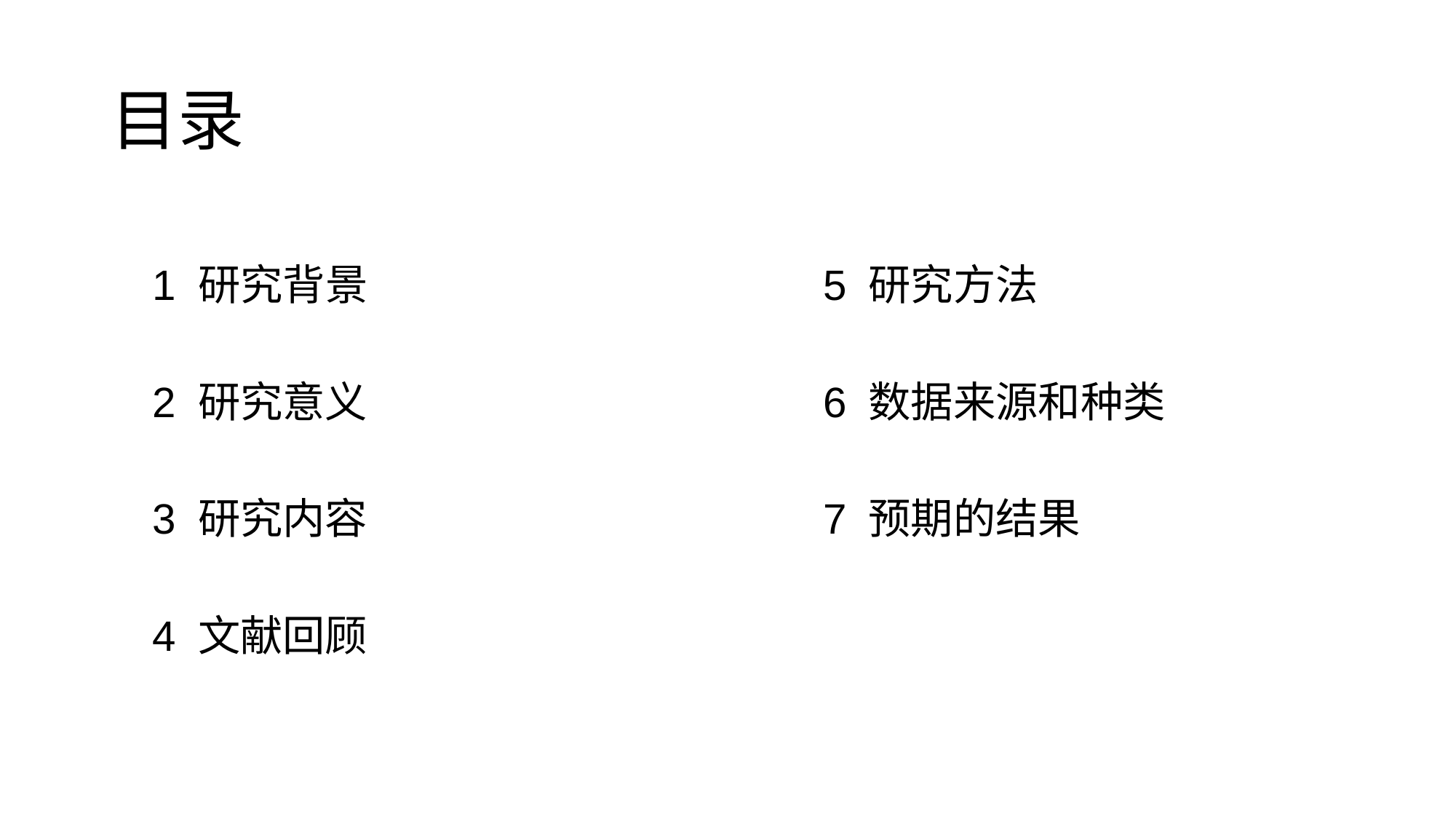

# 目录
1 研究背景
2 研究意义
3 研究内容
4 文献回顾

5 研究方法
6 数据来源和种类
7 预期的结果